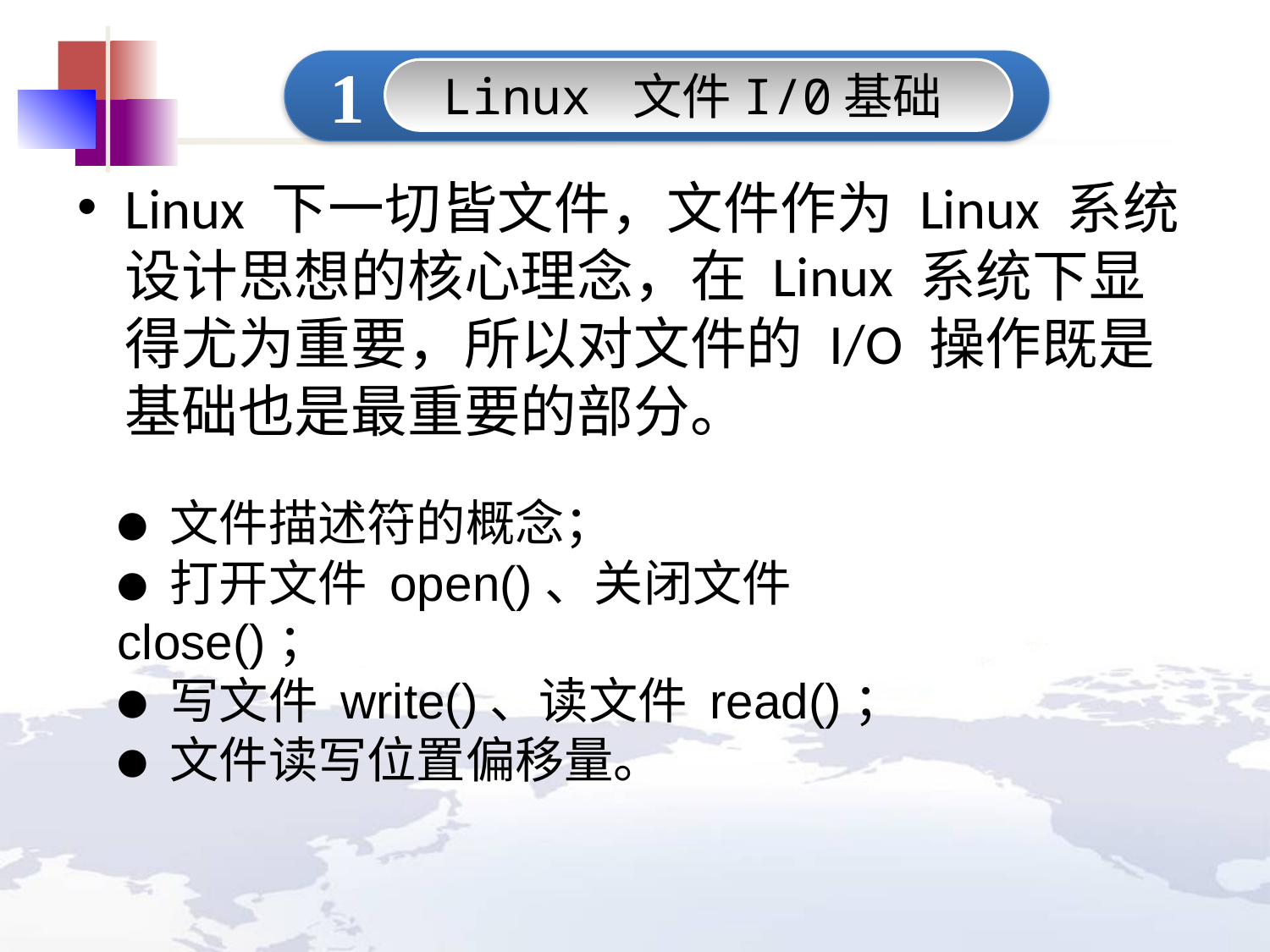

1

Linux 文件I/0基础
Linux 下一切皆文件，文件作为 Linux 系统设计思想的核心理念，在 Linux 系统下显得尤为重要，所以对文件的 I/O 操作既是基础也是最重要的部分。
⚫ 文件描述符的概念；
⚫ 打开文件 open()、关闭文件 close()；
⚫ 写文件 write()、读文件 read()；
⚫ 文件读写位置偏移量。